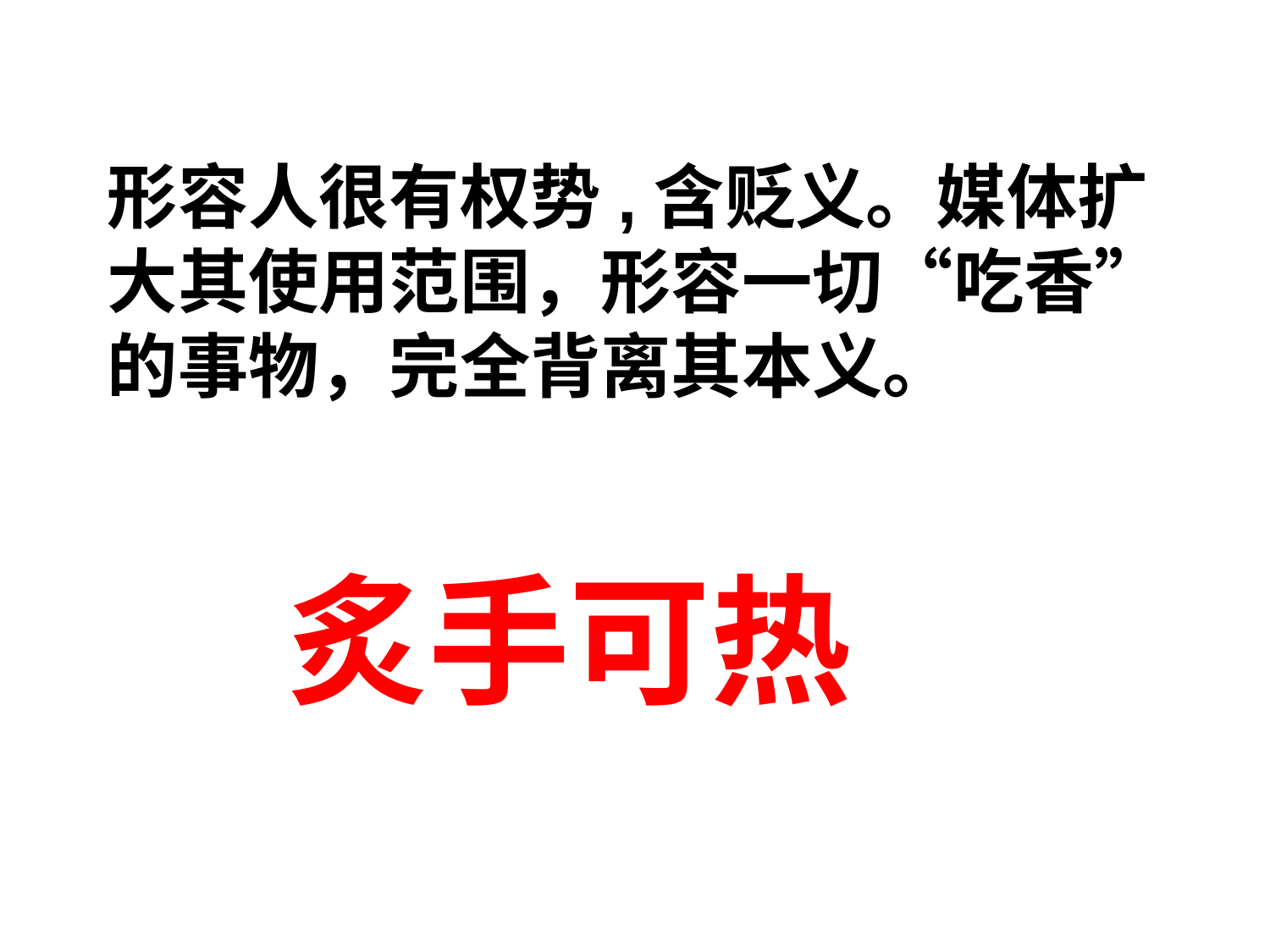

形容人很有权势,含贬义。媒体扩大其使用范围，形容一切“吃香”的事物，完全背离其本义。
炙手可热